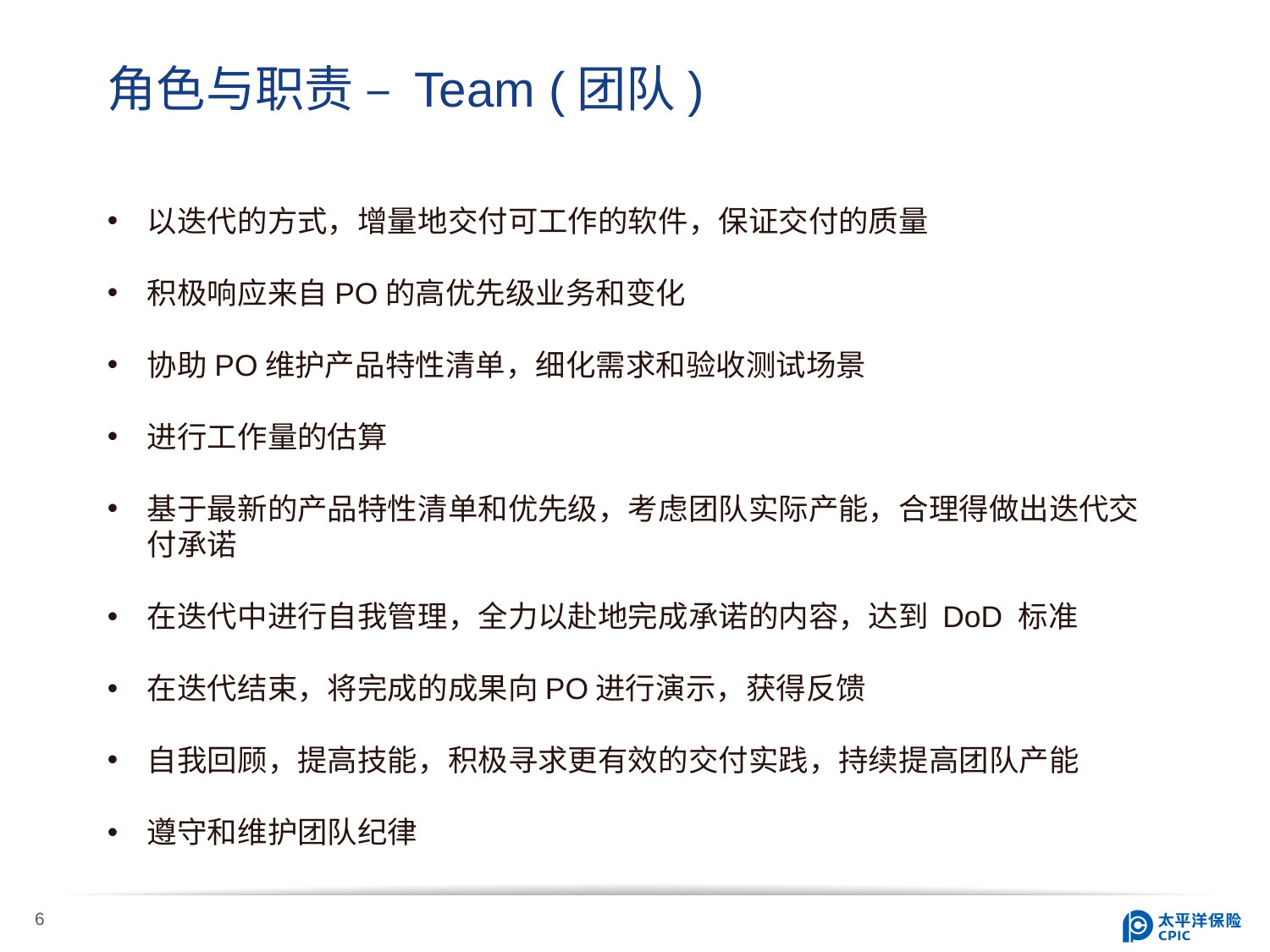

角色与职责 – Team (团队)
以迭代的方式，增量地交付可工作的软件，保证交付的质量

积极响应来自PO的高优先级业务和变化

协助PO维护产品特性清单，细化需求和验收测试场景

进行工作量的估算

基于最新的产品特性清单和优先级，考虑团队实际产能，合理得做出迭代交付承诺

在迭代中进行自我管理，全力以赴地完成承诺的内容，达到 DoD 标准

在迭代结束，将完成的成果向PO进行演示，获得反馈

自我回顾，提高技能，积极寻求更有效的交付实践，持续提高团队产能

遵守和维护团队纪律